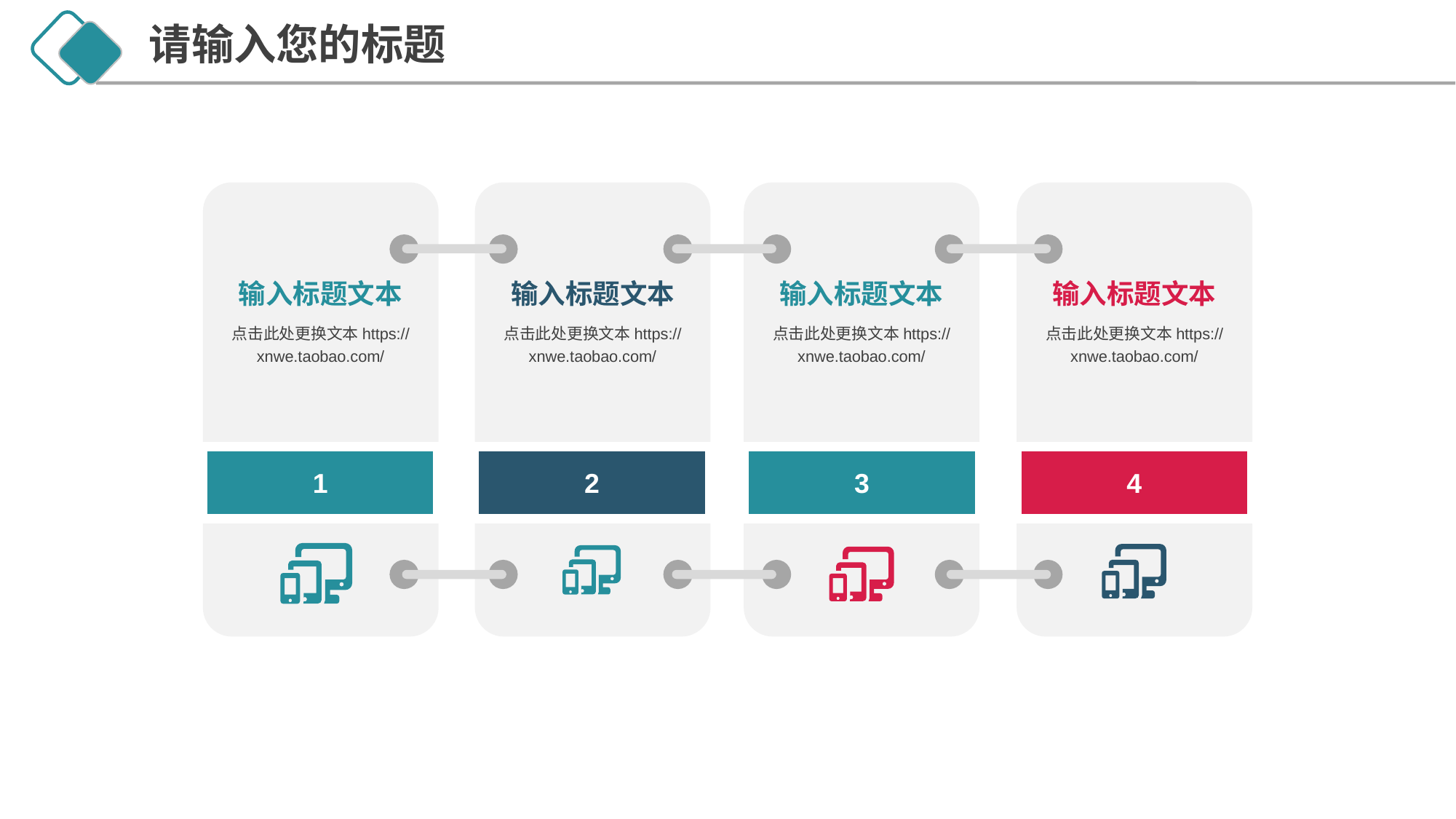

请输入您的标题
点击此处更换文本https://xnwe.taobao.com/

输入标题文本
1

点击此处更换文本https://xnwe.taobao.com/

输入标题文本
2

点击此处更换文本https://xnwe.taobao.com/

输入标题文本
3

点击此处更换文本https://xnwe.taobao.com/
输入标题文本
4